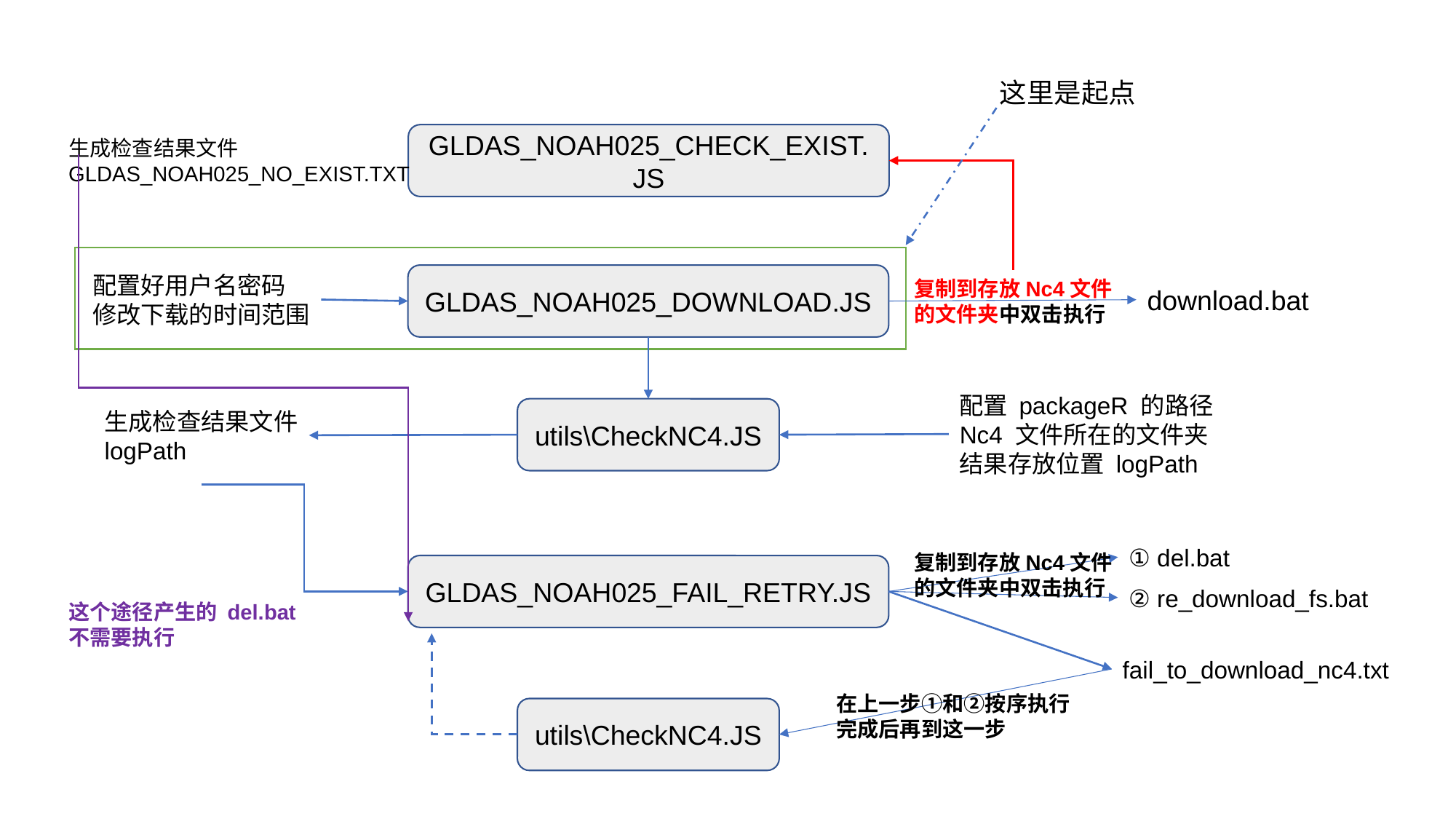

这里是起点
GLDAS_NOAH025_CHECK_EXIST.JS
生成检查结果文件
GLDAS_NOAH025_NO_EXIST.TXT

配置好用户名密码
修改下载的时间范围
GLDAS_NOAH025_DOWNLOAD.JS
复制到存放Nc4文件
的文件夹中双击执行
download.bat
配置 packageR 的路径
Nc4 文件所在的文件夹
结果存放位置 logPath
utils\CheckNC4.JS
生成检查结果文件
logPath
① del.bat
复制到存放Nc4文件
的文件夹中双击执行
GLDAS_NOAH025_FAIL_RETRY.JS
② re_download_fs.bat
这个途径产生的 del.bat
不需要执行
fail_to_download_nc4.txt
在上一步①和②按序执行
完成后再到这一步
utils\CheckNC4.JS